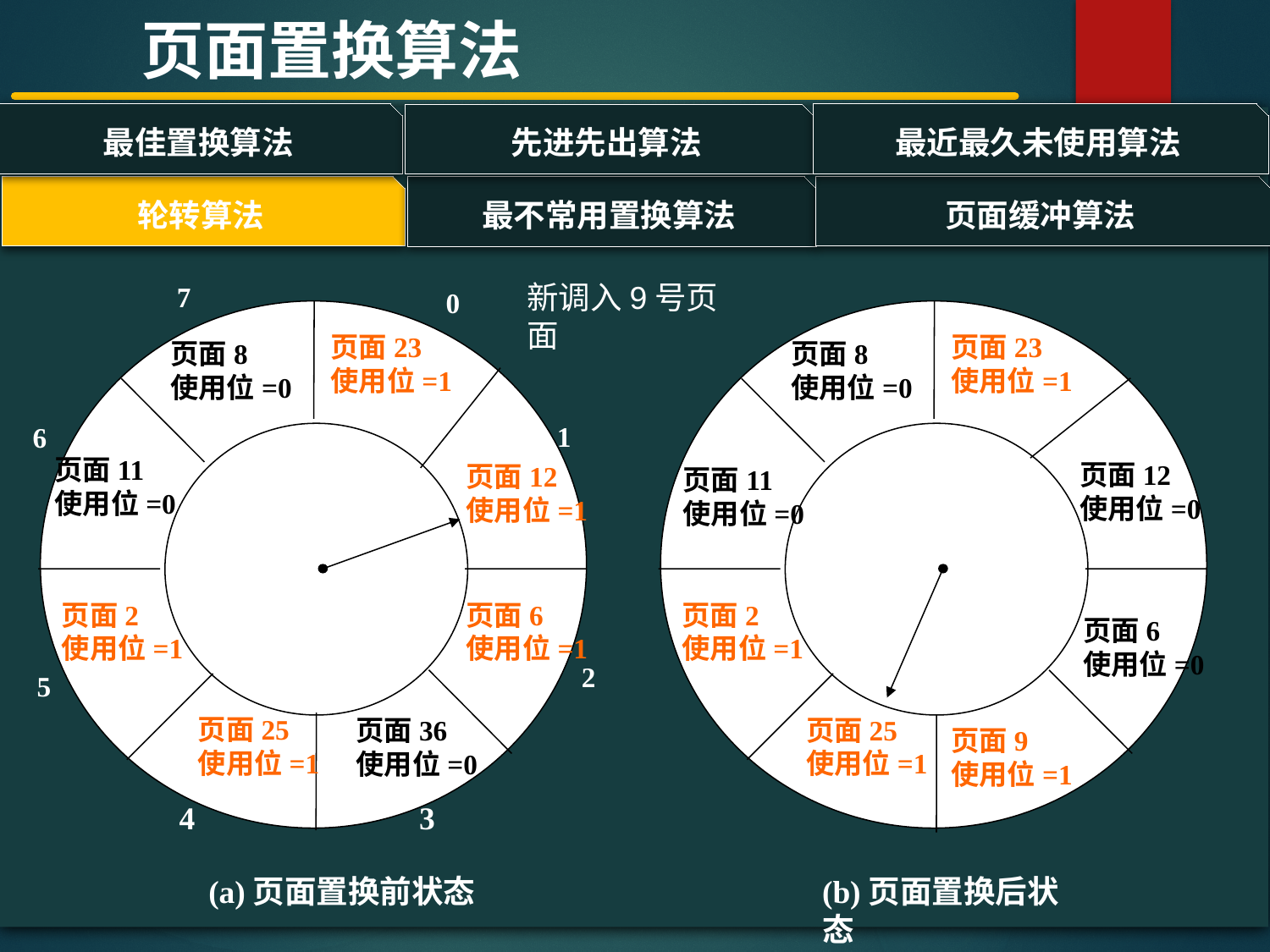

页面置换算法
最佳置换算法
最近最久未使用算法
先进先出算法
轮转算法
页面缓冲算法
最不常用置换算法
#
新调入9号页面
7
0

页面23
使用位=1
页面23
使用位=1
页面8
使用位=0
页面8
使用位=0

1
6

页面11
使用位=0
页面12
使用位=0
页面12
使用位=1
页面11
使用位=0

页面2
使用位=1
页面6
使用位=1
页面2
使用位=1
页面6
使用位=0
2

5
页面25
使用位=1
页面25
使用位=1
页面36
使用位=0

页面9
使用位=1

4
3
(a)页面置换前状态
(b)页面置换后状态